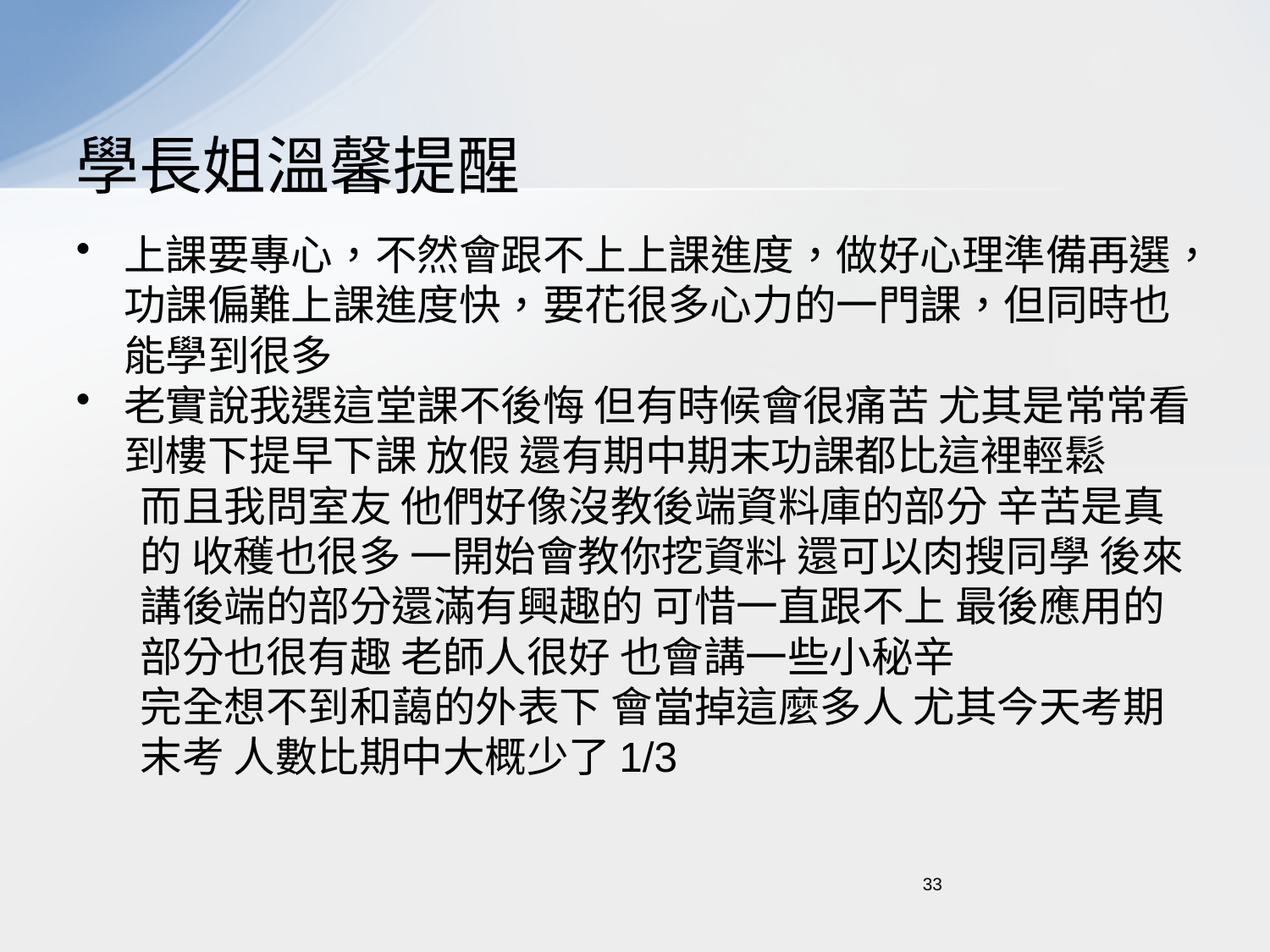

# 學長姐溫馨提醒
上課要專心，不然會跟不上上課進度，做好心理準備再選，功課偏難上課進度快，要花很多心力的一門課，但同時也能學到很多
老實說我選這堂課不後悔 但有時候會很痛苦 尤其是常常看到樓下提早下課 放假 還有期中期末功課都比這裡輕鬆
      而且我問室友 他們好像沒教後端資料庫的部分 辛苦是真
      的 收穫也很多 一開始會教你挖資料 還可以肉搜同學 後來
      講後端的部分還滿有興趣的 可惜一直跟不上 最後應用的
      部分也很有趣 老師人很好 也會講一些小秘辛
      完全想不到和藹的外表下 會當掉這麼多人 尤其今天考期
      末考 人數比期中大概少了1/3
33